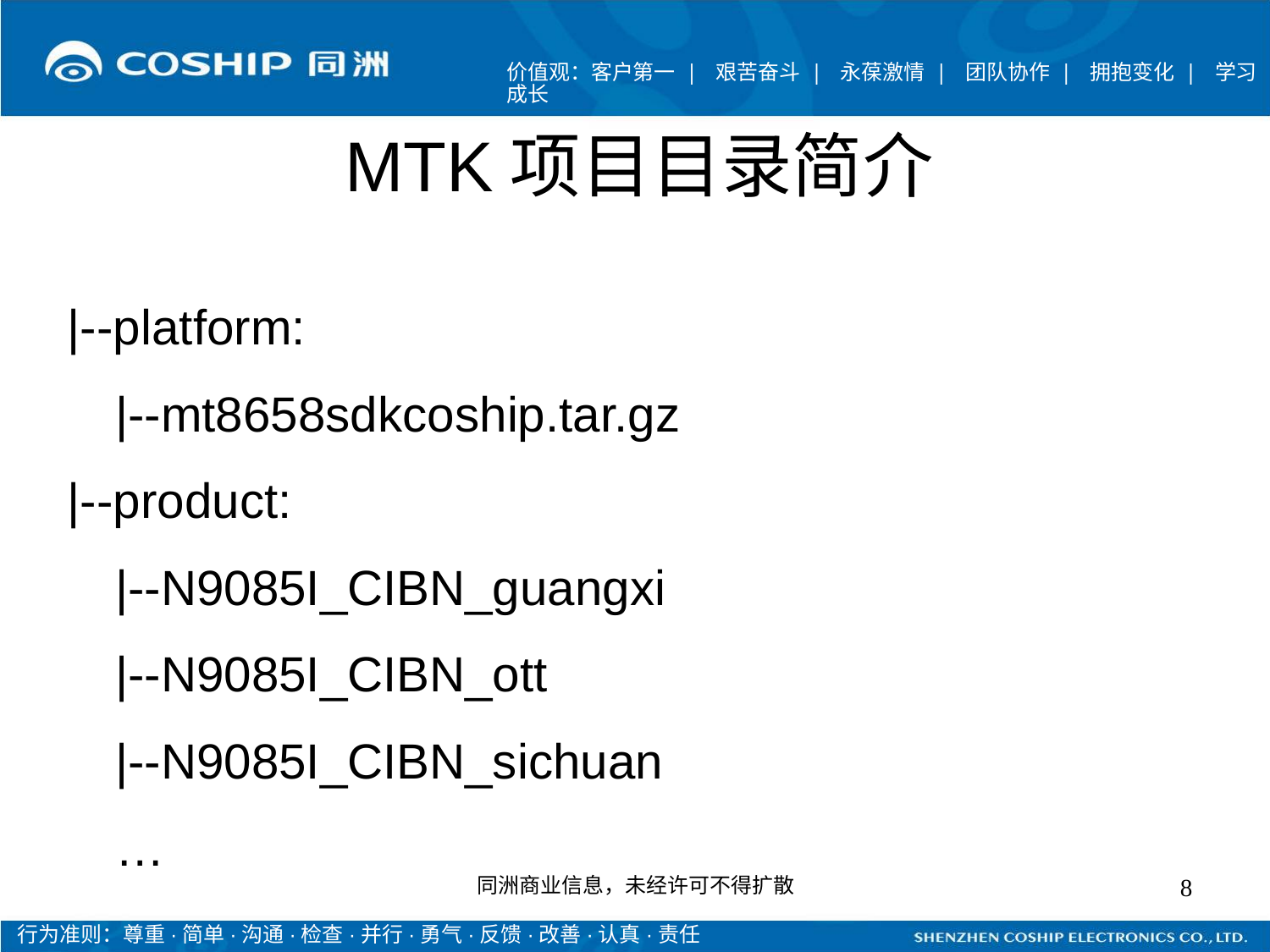

# MTK项目目录简介
|--platform:
	|--mt8658sdkcoship.tar.gz
|--product:
	|--N9085I_CIBN_guangxi
	|--N9085I_CIBN_ott
	|--N9085I_CIBN_sichuan
	…